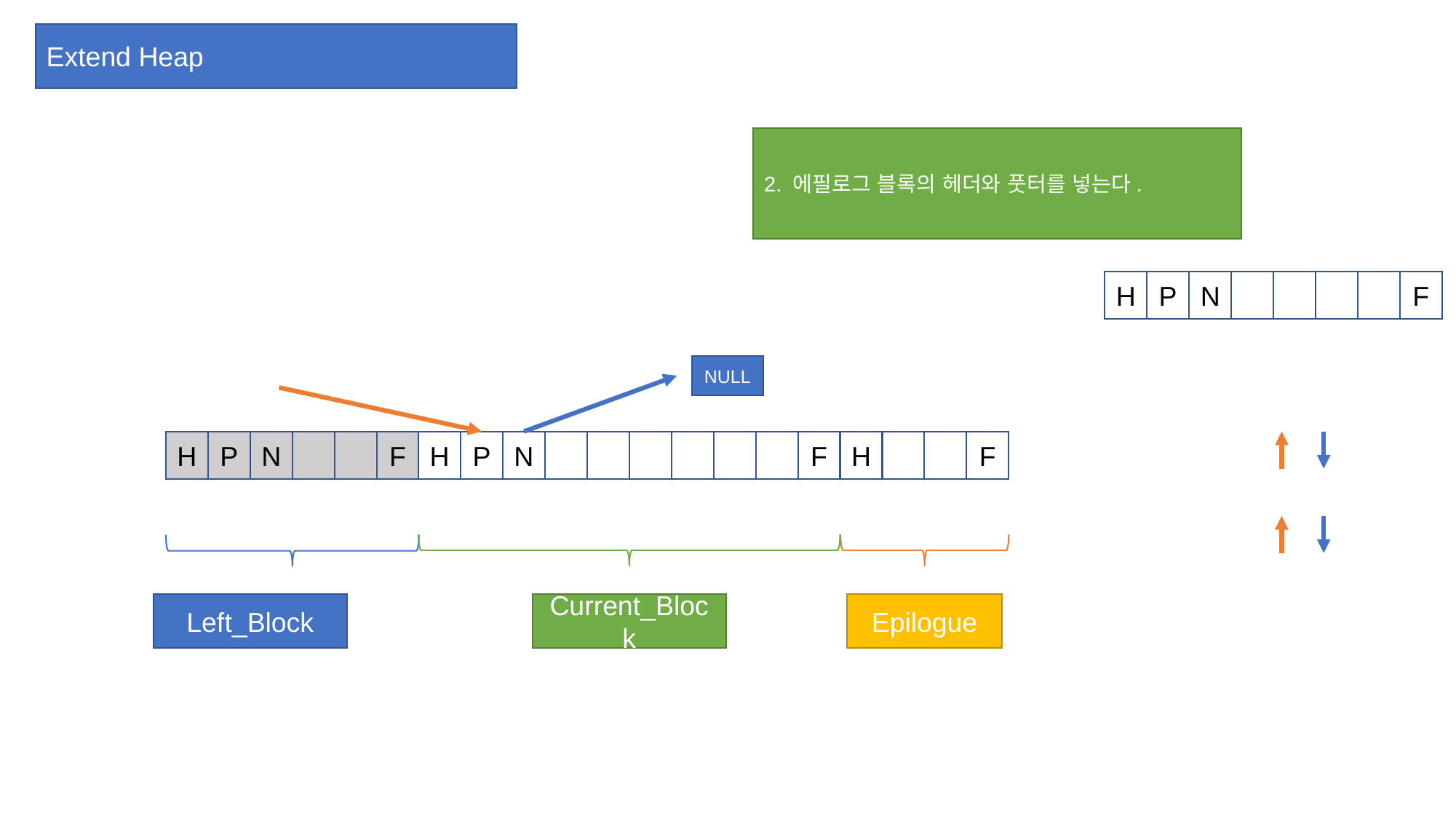

Extend Heap
2. 에필로그 블록의 헤더와 풋터를 넣는다.
H
P
N

F

NULL

H
P
N

F
H
P
N
F
H
P
N

F

H

F

Left_Block
Current_Block
Epilogue